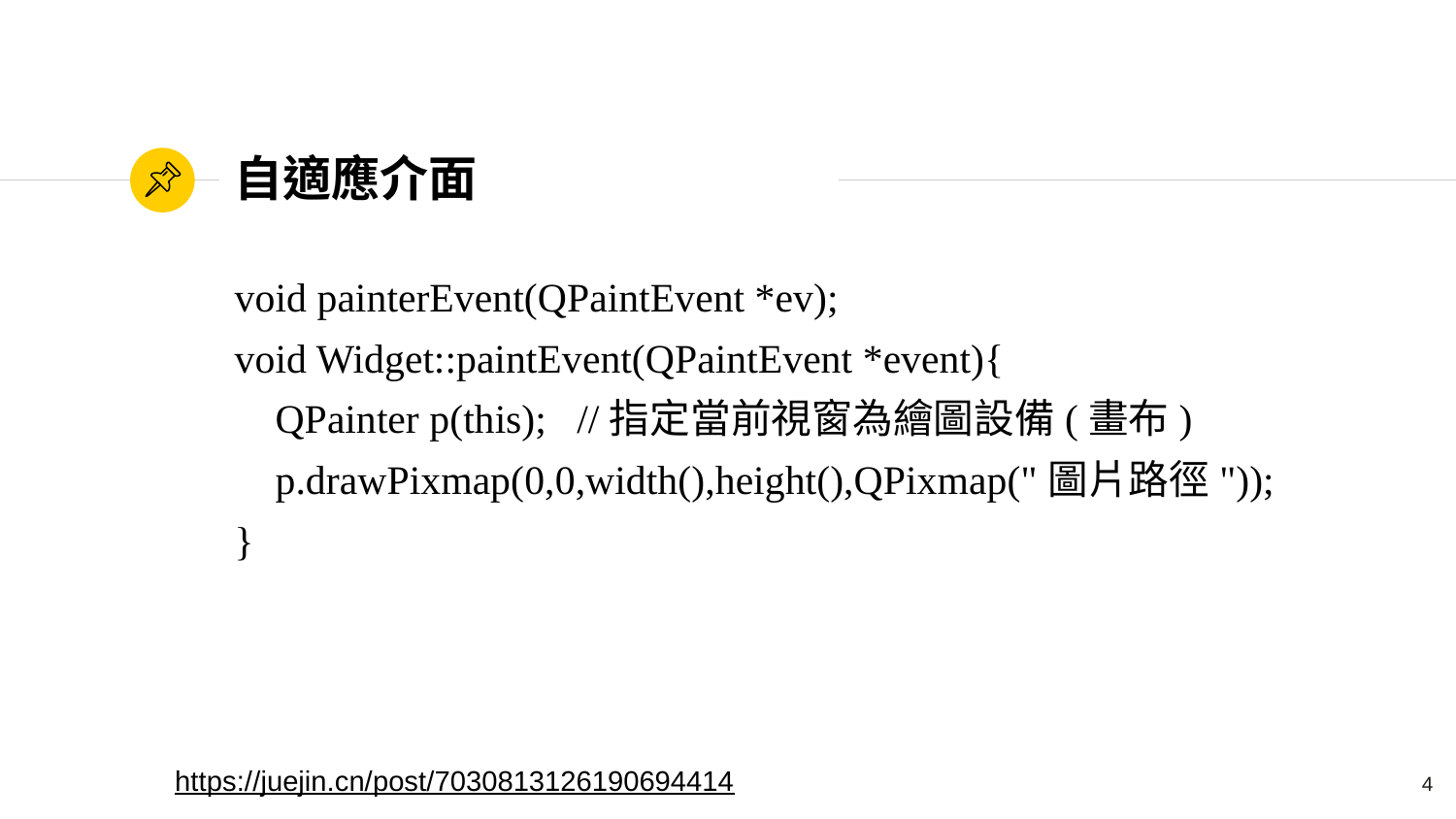

# 自適應介面

void painterEvent(QPaintEvent *ev);
void Widget::paintEvent(QPaintEvent *event){
    QPainter p(this);   //指定當前視窗為繪圖設備(畫布)
    p.drawPixmap(0,0,width(),height(),QPixmap("圖片路徑"));
}
https://juejin.cn/post/7030813126190694414
4